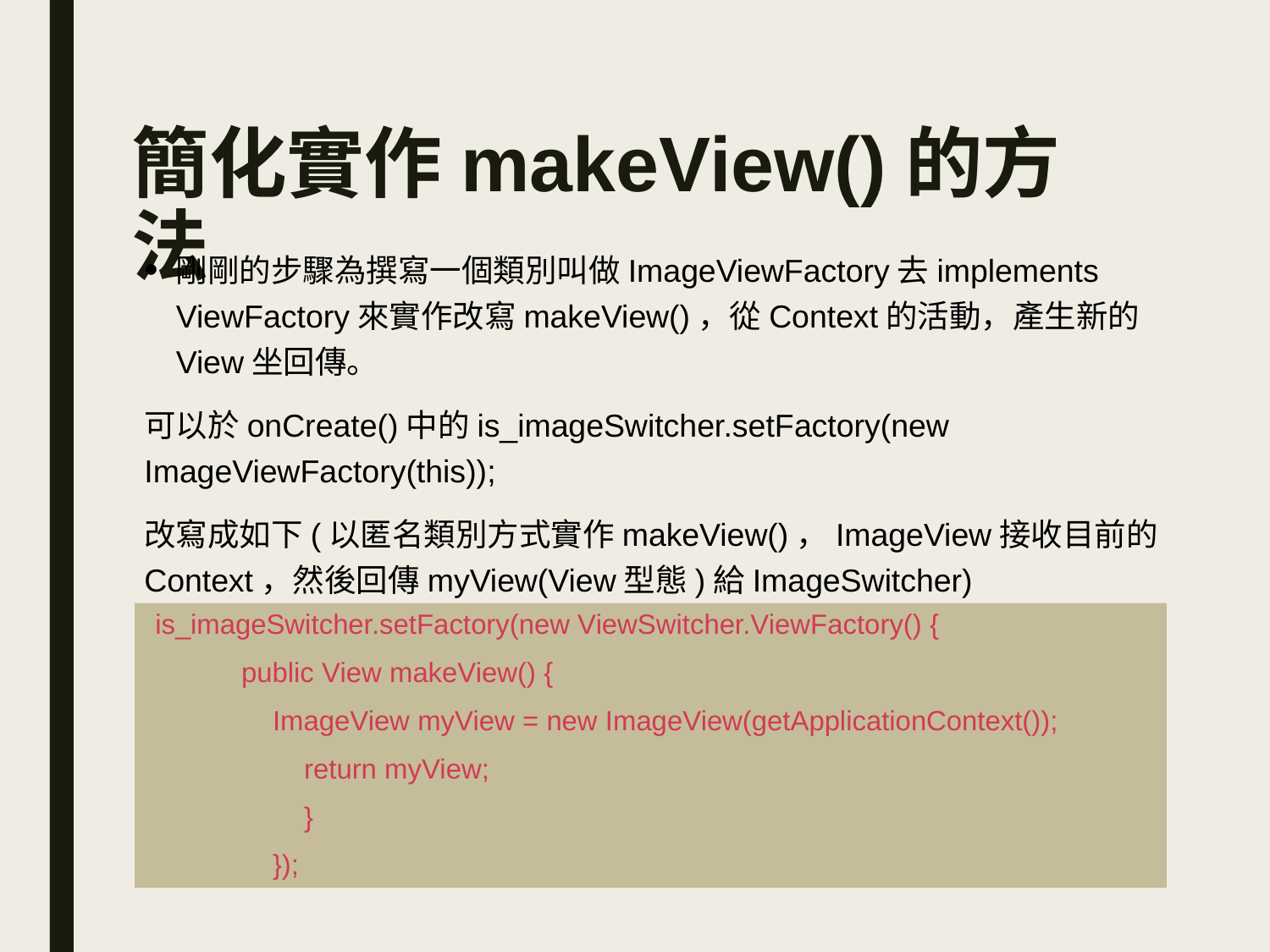

# 簡化實作makeView()的方法
剛剛的步驟為撰寫一個類別叫做ImageViewFactory去implements ViewFactory來實作改寫makeView()，從Context的活動，產生新的View坐回傳。
可以於onCreate()中的is_imageSwitcher.setFactory(new ImageViewFactory(this));
改寫成如下(以匿名類別方式實作makeView()，ImageView接收目前的Context，然後回傳myView(View型態)給ImageSwitcher)
 is_imageSwitcher.setFactory(new ViewSwitcher.ViewFactory() {
            public View makeView() {
                ImageView myView = new ImageView(getApplicationContext());
                    return myView;
                    }
                });